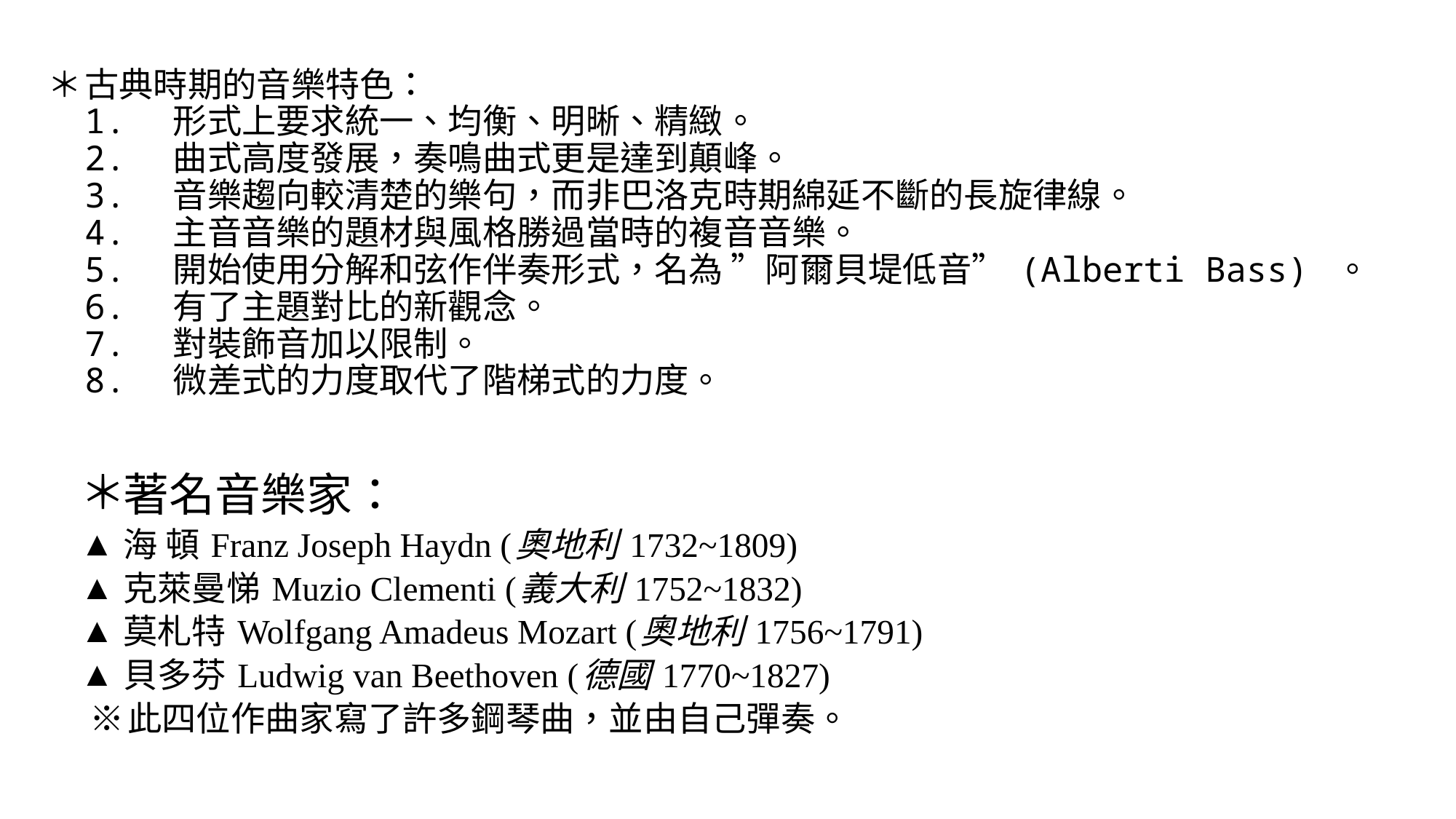

# ＊	古典時期的音樂特色： 1.	形式上要求統一、均衡、明晰、精緻。 2.	曲式高度發展，奏鳴曲式更是達到顛峰。 3.	音樂趨向較清楚的樂句，而非巴洛克時期綿延不斷的長旋律線。 4.	主音音樂的題材與風格勝過當時的複音音樂。 5.	開始使用分解和弦作伴奏形式，名為 ”阿爾貝堤低音” (Alberti Bass) 。 6.	有了主題對比的新觀念。 7.	對裝飾音加以限制。 8.	微差式的力度取代了階梯式的力度。
著名音樂家：
海 頓 Franz Joseph Haydn (奧地利 1732~1809)
克萊曼悌 Muzio Clementi (義大利 1752~1832)
莫札特 Wolfgang Amadeus Mozart (奧地利 1756~1791)
貝多芬 Ludwig van Beethoven (德國 1770~1827)
※此四位作曲家寫了許多鋼琴曲，並由自己彈奏。